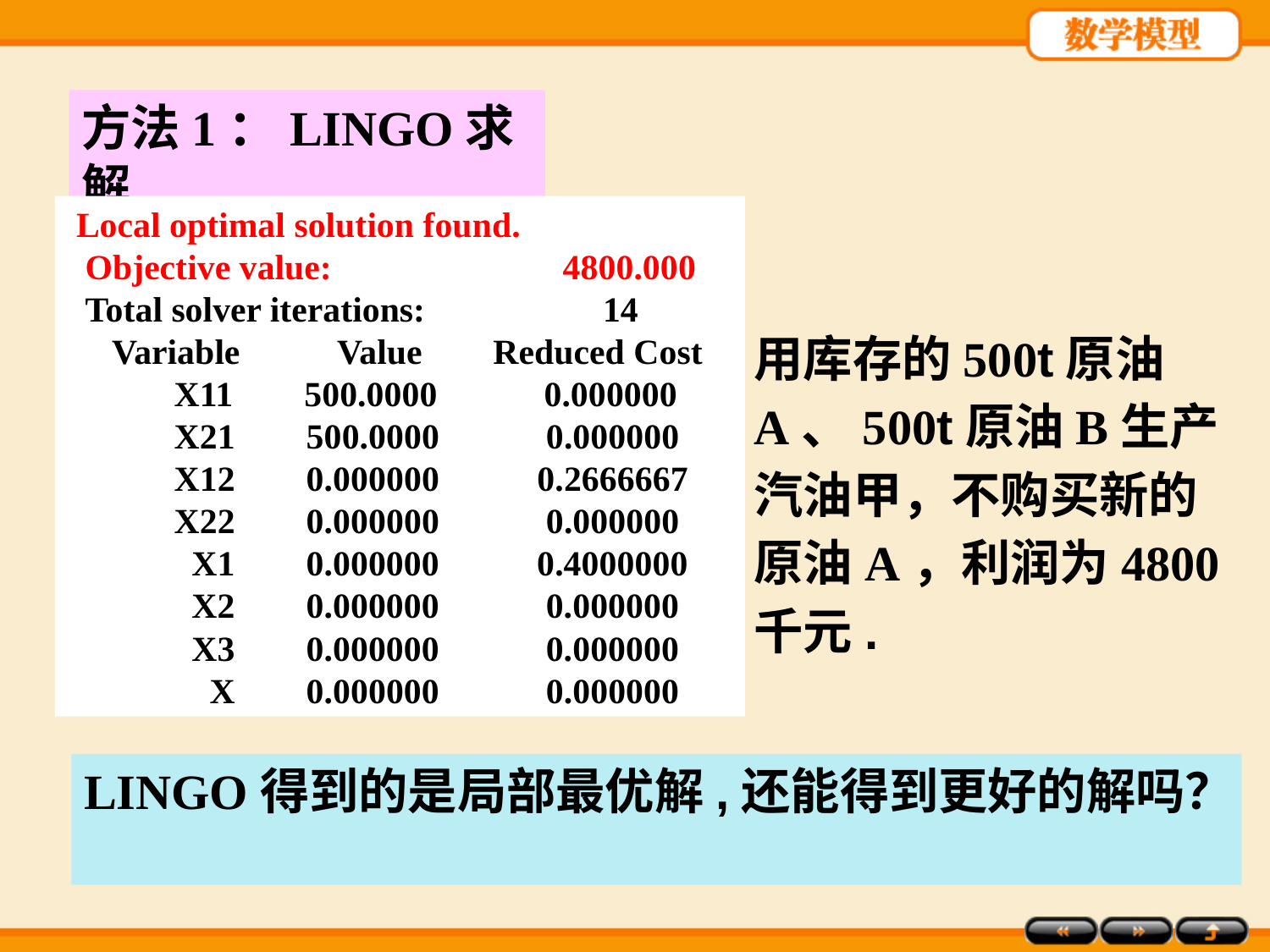

方法1：LINGO求解
 Local optimal solution found.
  Objective value:                          4800.000
  Total solver iterations:                    14
     Variable           Value        Reduced Cost
            X11        500.0000            0.000000
            X21        500.0000            0.000000
            X12        0.000000           0.2666667
            X22        0.000000            0.000000
              X1        0.000000           0.4000000
              X2        0.000000            0.000000
              X3        0.000000            0.000000
                X        0.000000            0.000000
用库存的500t原油A、500t原油B生产汽油甲，不购买新的原油A，利润为4800千元.
LINGO得到的是局部最优解,还能得到更好的解吗？